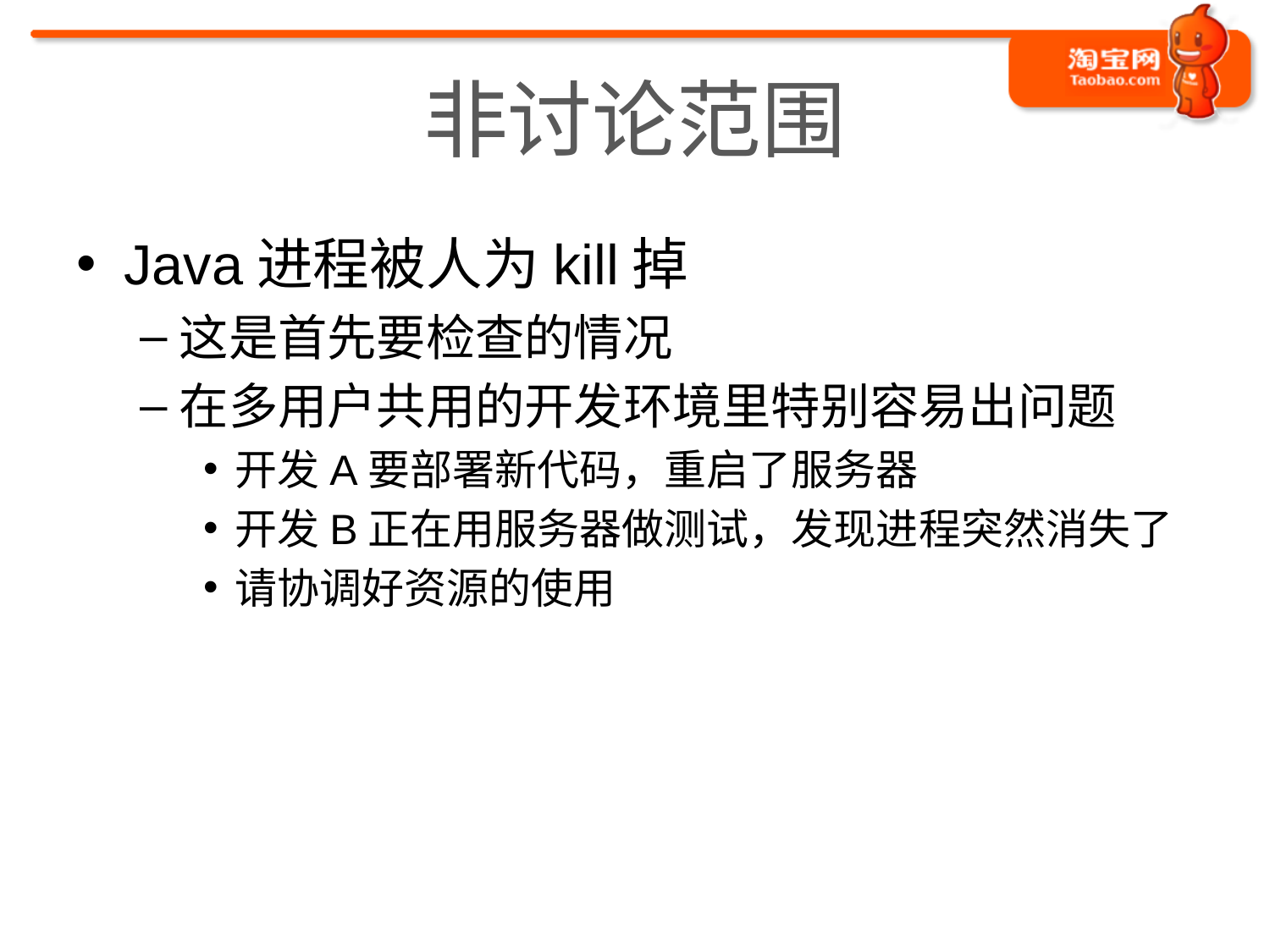

# 非讨论范围
Java进程被人为kill掉
这是首先要检查的情况
在多用户共用的开发环境里特别容易出问题
开发A要部署新代码，重启了服务器
开发B正在用服务器做测试，发现进程突然消失了
请协调好资源的使用